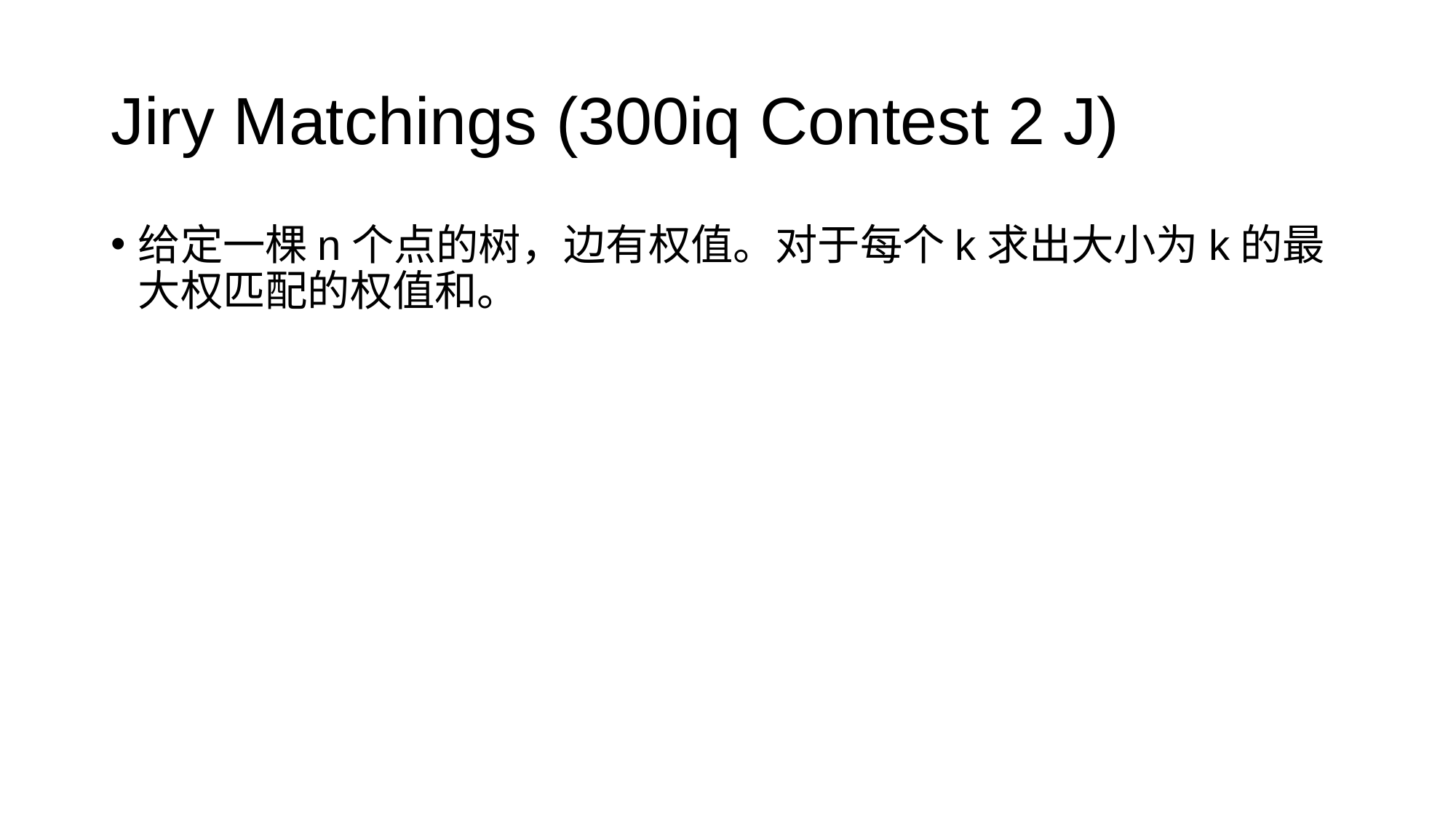

# Jiry Matchings (300iq Contest 2 J)
给定一棵n个点的树，边有权值。对于每个k求出大小为k的最大权匹配的权值和。